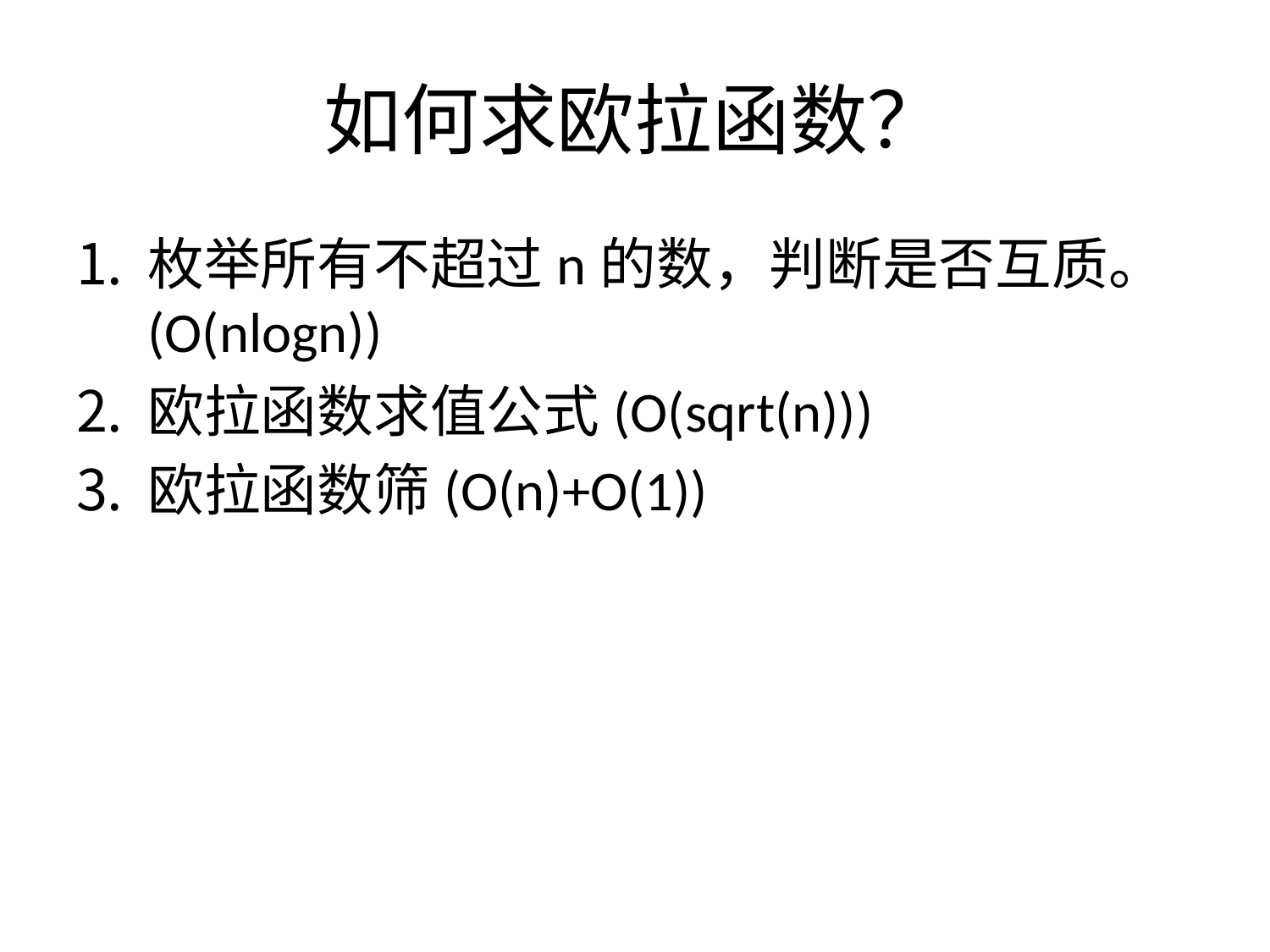

# 如何求欧拉函数？
枚举所有不超过n的数，判断是否互质。(O(nlogn))
欧拉函数求值公式(O(sqrt(n)))
欧拉函数筛(O(n)+O(1))